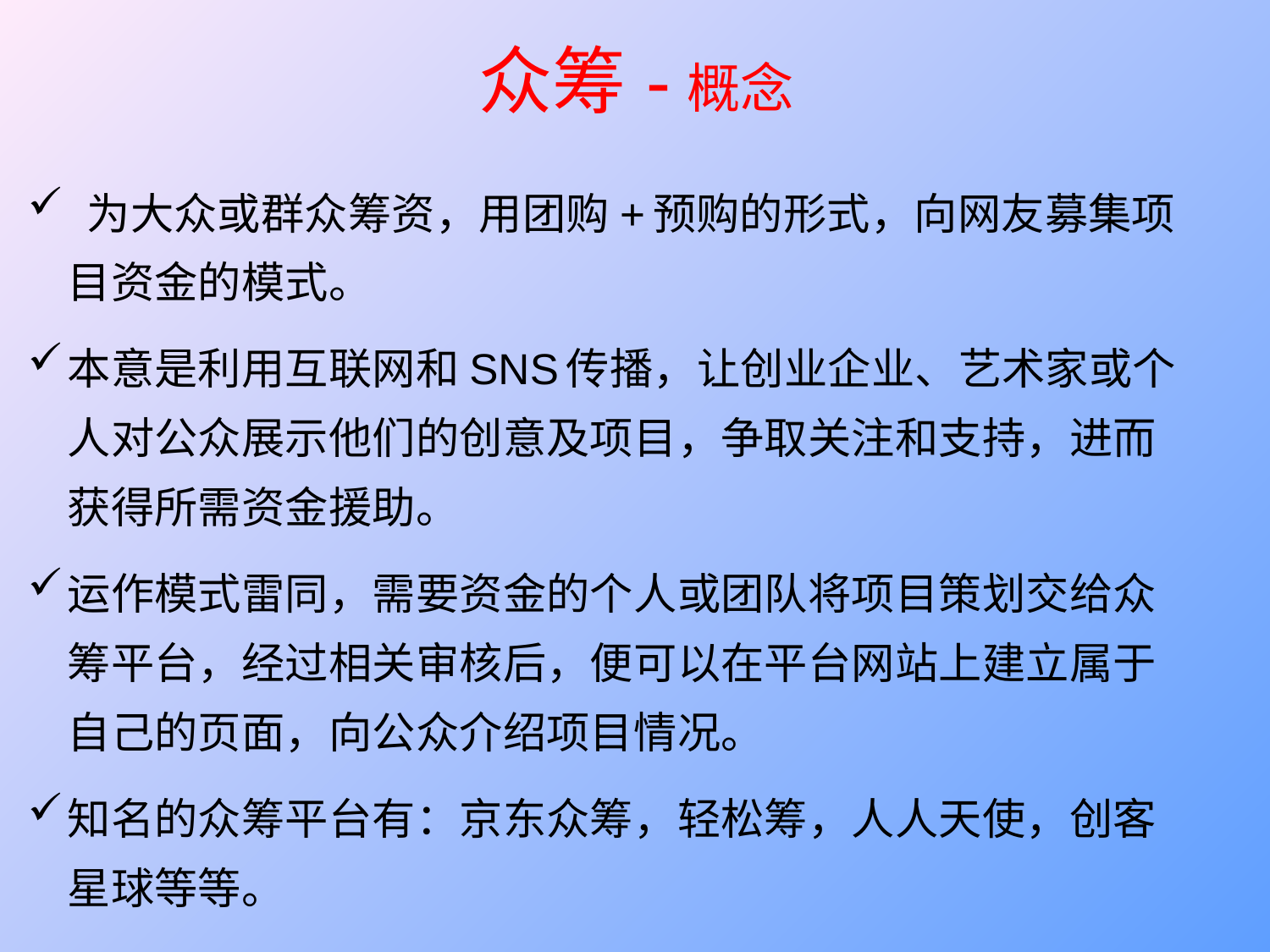

# 众筹-概念
 为大众或群众筹资，用团购+预购的形式，向网友募集项目资金的模式。
本意是利用互联网和SNS传播，让创业企业、艺术家或个人对公众展示他们的创意及项目，争取关注和支持，进而获得所需资金援助。
运作模式雷同，需要资金的个人或团队将项目策划交给众筹平台，经过相关审核后，便可以在平台网站上建立属于自己的页面，向公众介绍项目情况。
知名的众筹平台有：京东众筹，轻松筹，人人天使，创客星球等等。